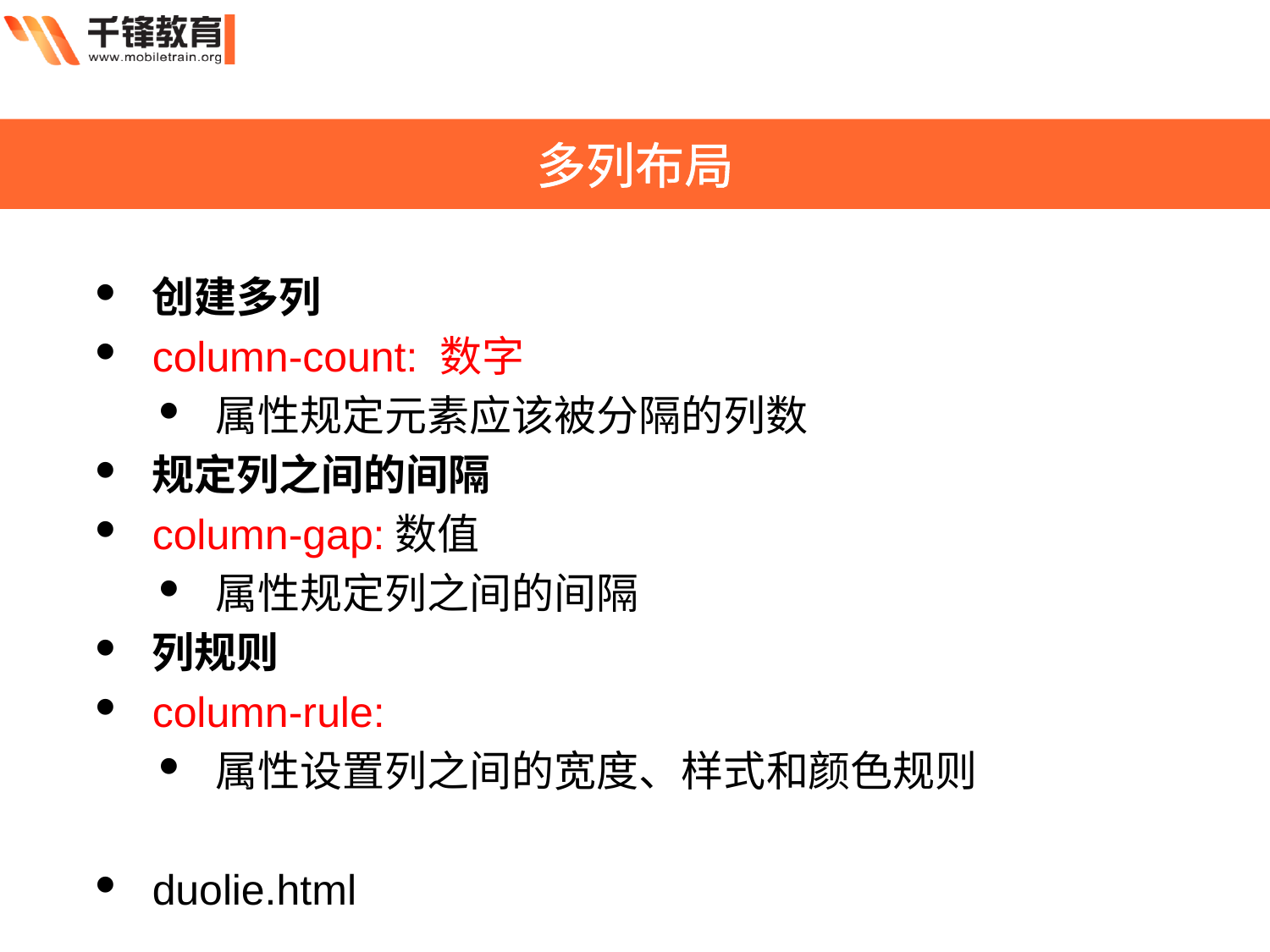

多列布局
创建多列
column-count: 数字
属性规定元素应该被分隔的列数
规定列之间的间隔
column-gap:数值
属性规定列之间的间隔
列规则
column-rule:
属性设置列之间的宽度、样式和颜色规则

duolie.html